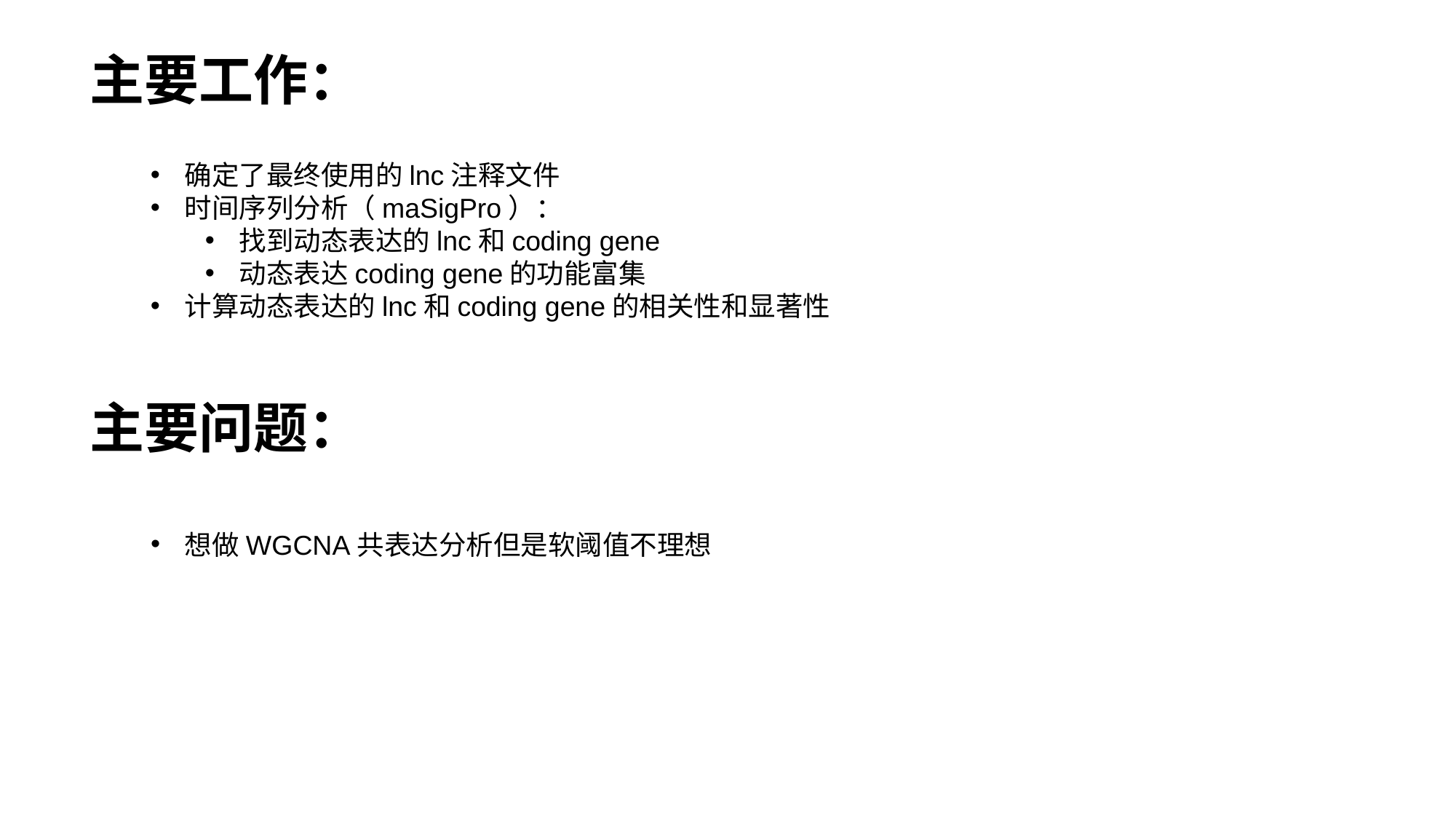

主要工作：
确定了最终使用的lnc注释文件
时间序列分析（maSigPro）：
找到动态表达的lnc和coding gene
动态表达coding gene的功能富集
计算动态表达的lnc和coding gene的相关性和显著性

主要问题：

想做WGCNA共表达分析但是软阈值不理想